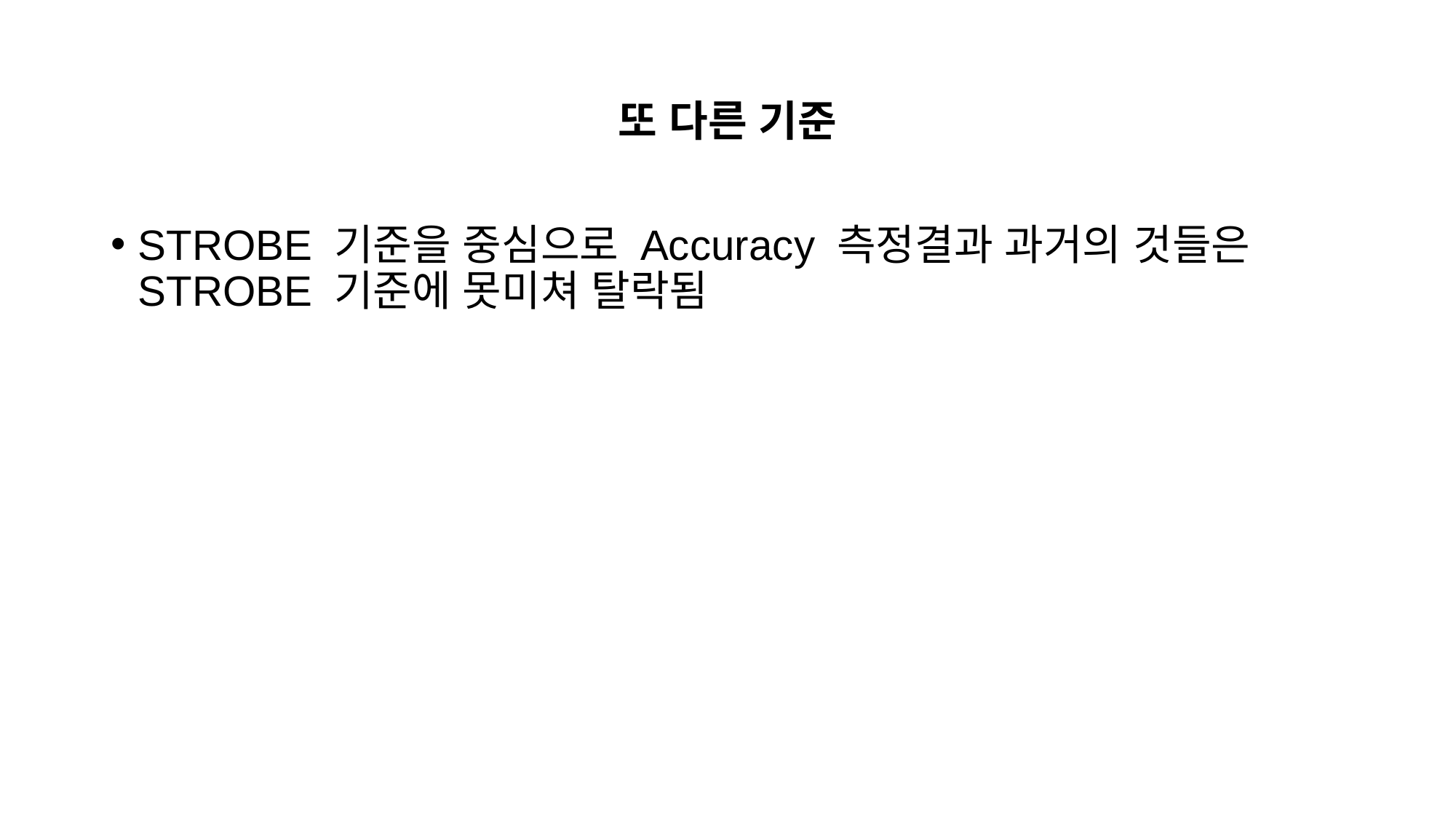

# 또 다른 기준
STROBE 기준을 중심으로 Accuracy 측정결과 과거의 것들은 STROBE 기준에 못미쳐 탈락됨